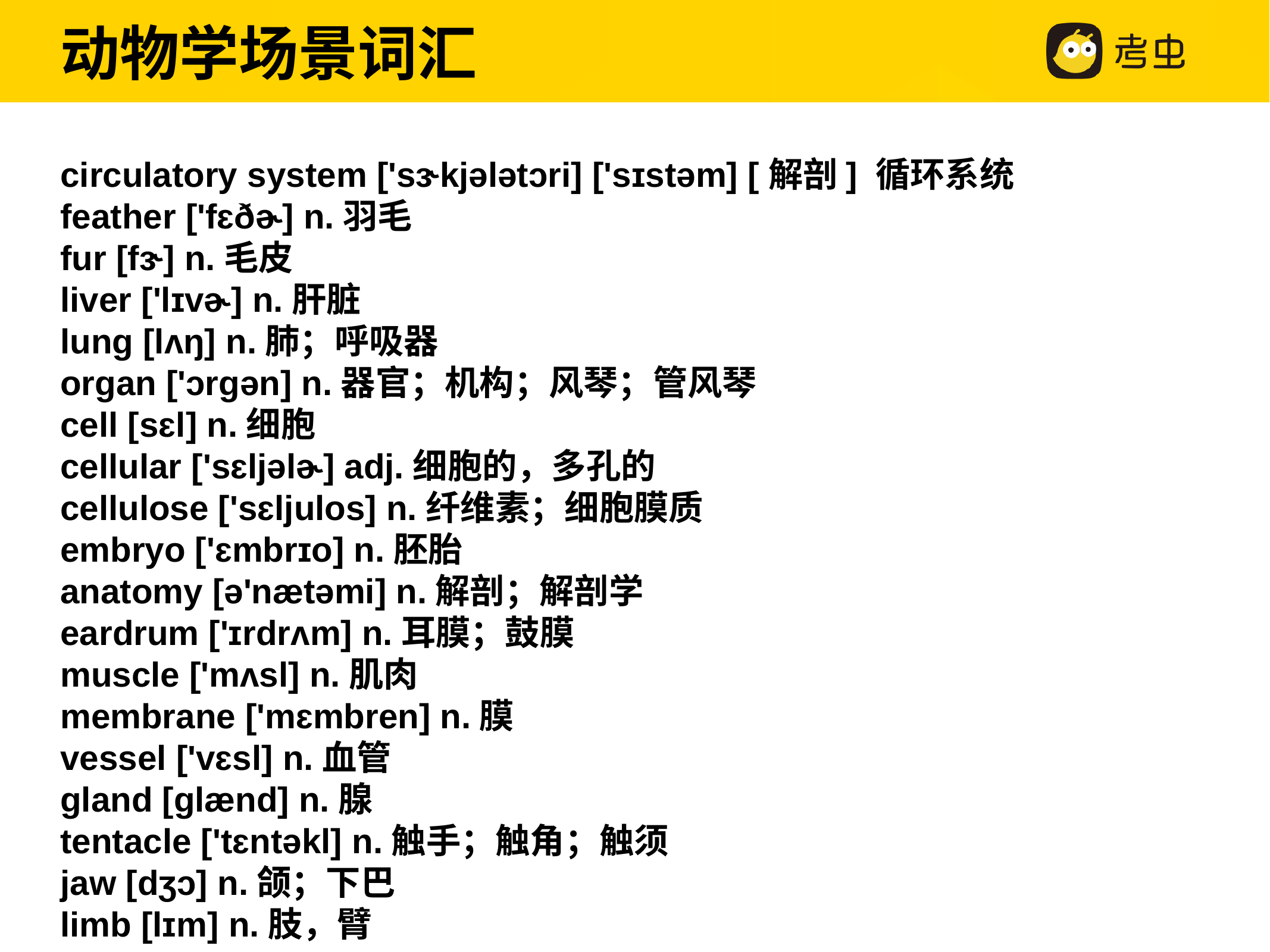

动物学场景词汇

circulatory system ['sɝkjələtɔri] ['sɪstəm] [解剖] 循环系统
feather ['fɛðɚ] n.羽毛
fur [fɝ] n.毛皮
liver ['lɪvɚ] n.肝脏
lung [lʌŋ] n.肺；呼吸器
organ ['ɔrɡən] n.器官；机构；风琴；管风琴
cell [sɛl] n.细胞
cellular ['sɛljəlɚ] adj.细胞的，多孔的
cellulose ['sɛljulos] n.纤维素；细胞膜质
embryo ['ɛmbrɪo] n.胚胎
anatomy [ə'nætəmi] n.解剖；解剖学
eardrum ['ɪrdrʌm] n.耳膜；鼓膜
muscle ['mʌsl] n.肌肉
membrane ['mɛmbren] n.膜
vessel ['vɛsl] n.血管
gland [glænd] n.腺
tentacle ['tɛntəkl] n.触手；触角；触须
jaw [dʒɔ] n.颌；下巴
limb [lɪm] n.肢，臂